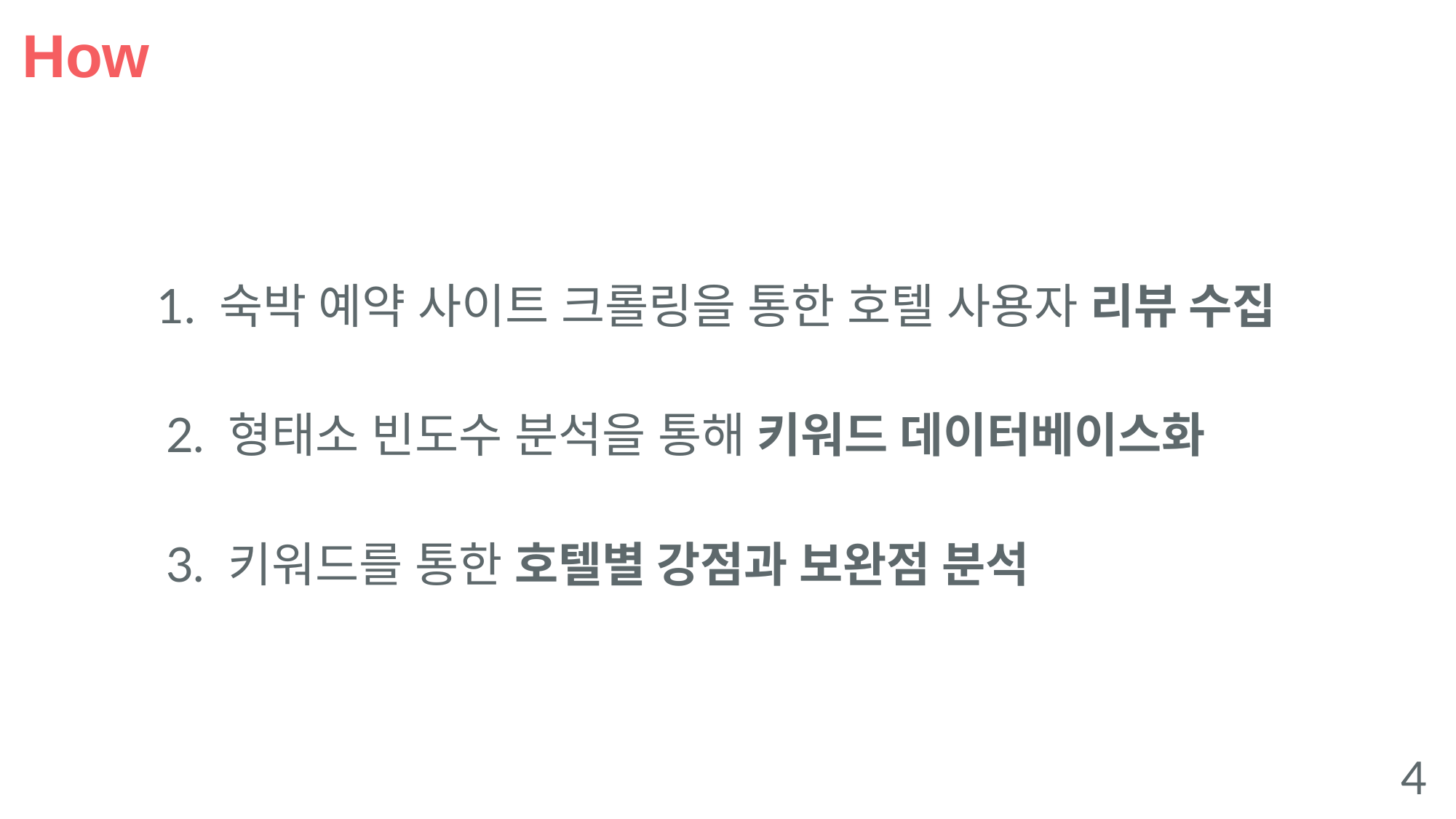

# How
 1. 숙박 예약 사이트 크롤링을 통한 호텔 사용자 리뷰 수집
    2. 형태소 빈도수 분석을 통해 키워드 데이터베이스화
    3. 키워드를 통한 호텔별 강점과 보완점 분석

4